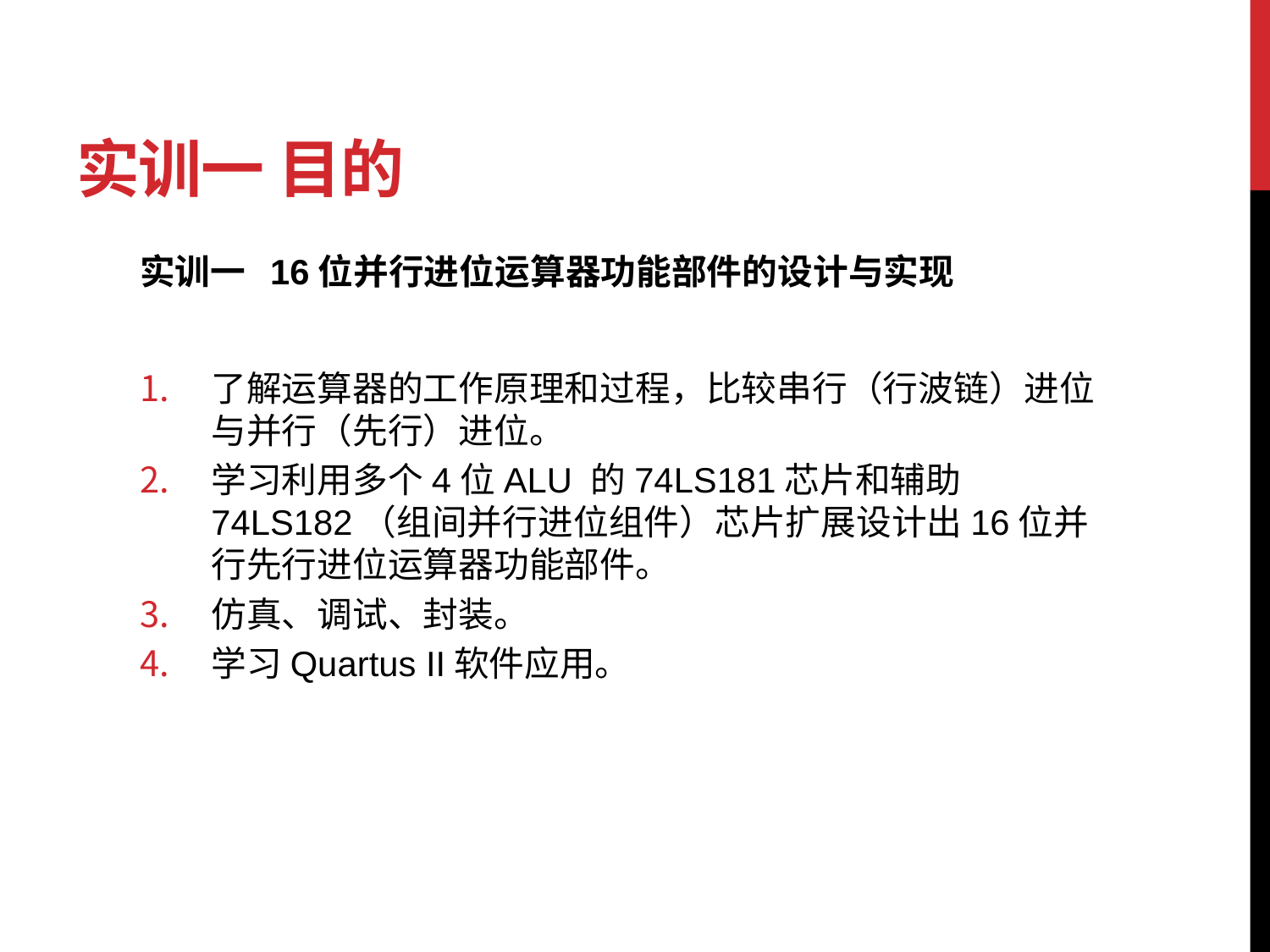

# 实训一 目的
实训一  16位并行进位运算器功能部件的设计与实现

了解运算器的工作原理和过程，比较串行（行波链）进位与并行（先行）进位。
学习利用多个4位ALU 的74LS181芯片和辅助74LS182（组间并行进位组件）芯片扩展设计出16位并行先行进位运算器功能部件。
仿真、调试、封装。
学习Quartus II软件应用。